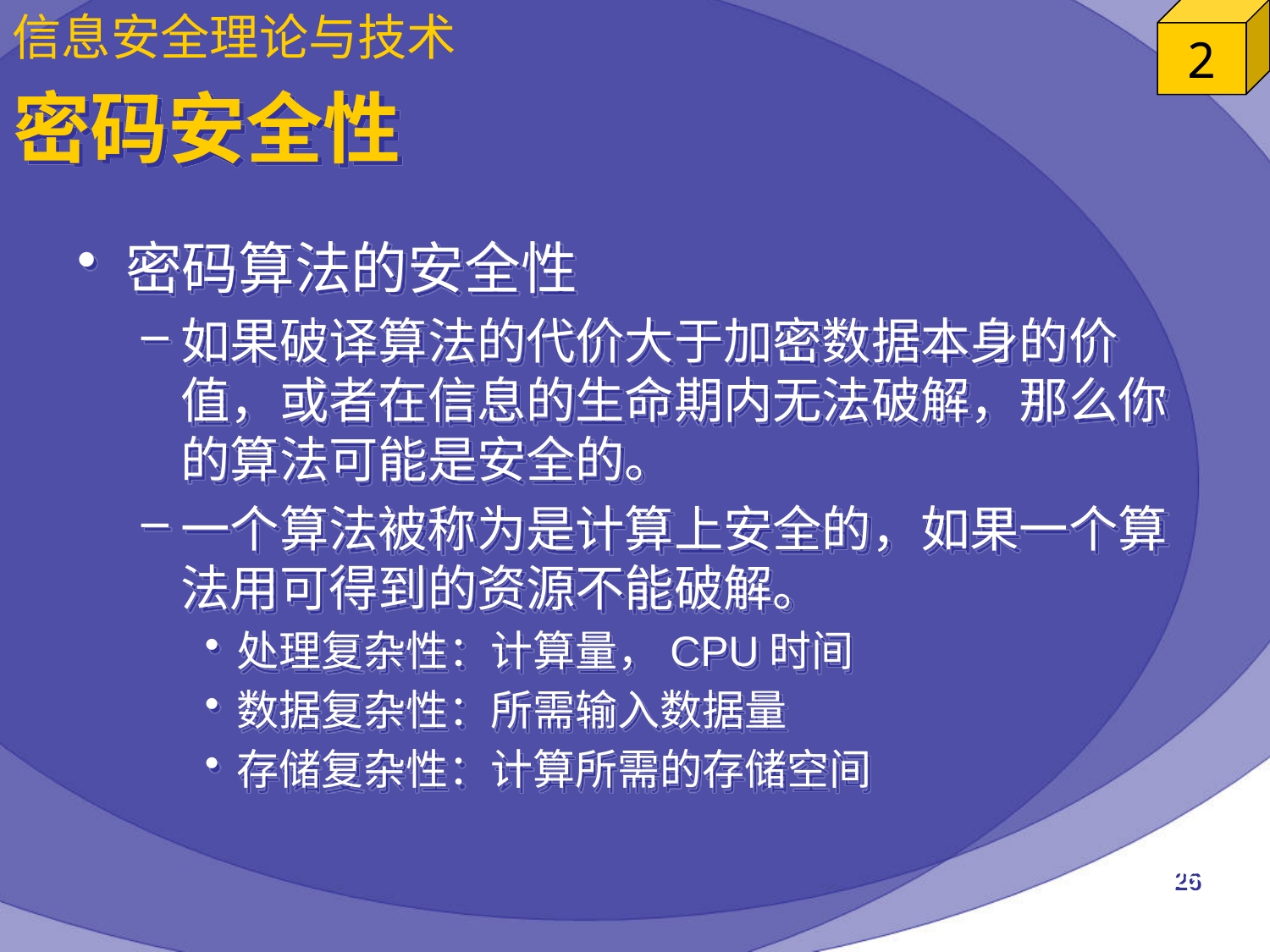

# 密码安全性
密码算法的安全性
如果破译算法的代价大于加密数据本身的价值，或者在信息的生命期内无法破解，那么你的算法可能是安全的。
一个算法被称为是计算上安全的，如果一个算法用可得到的资源不能破解。
处理复杂性：计算量，CPU时间
数据复杂性：所需输入数据量
存储复杂性：计算所需的存储空间
26